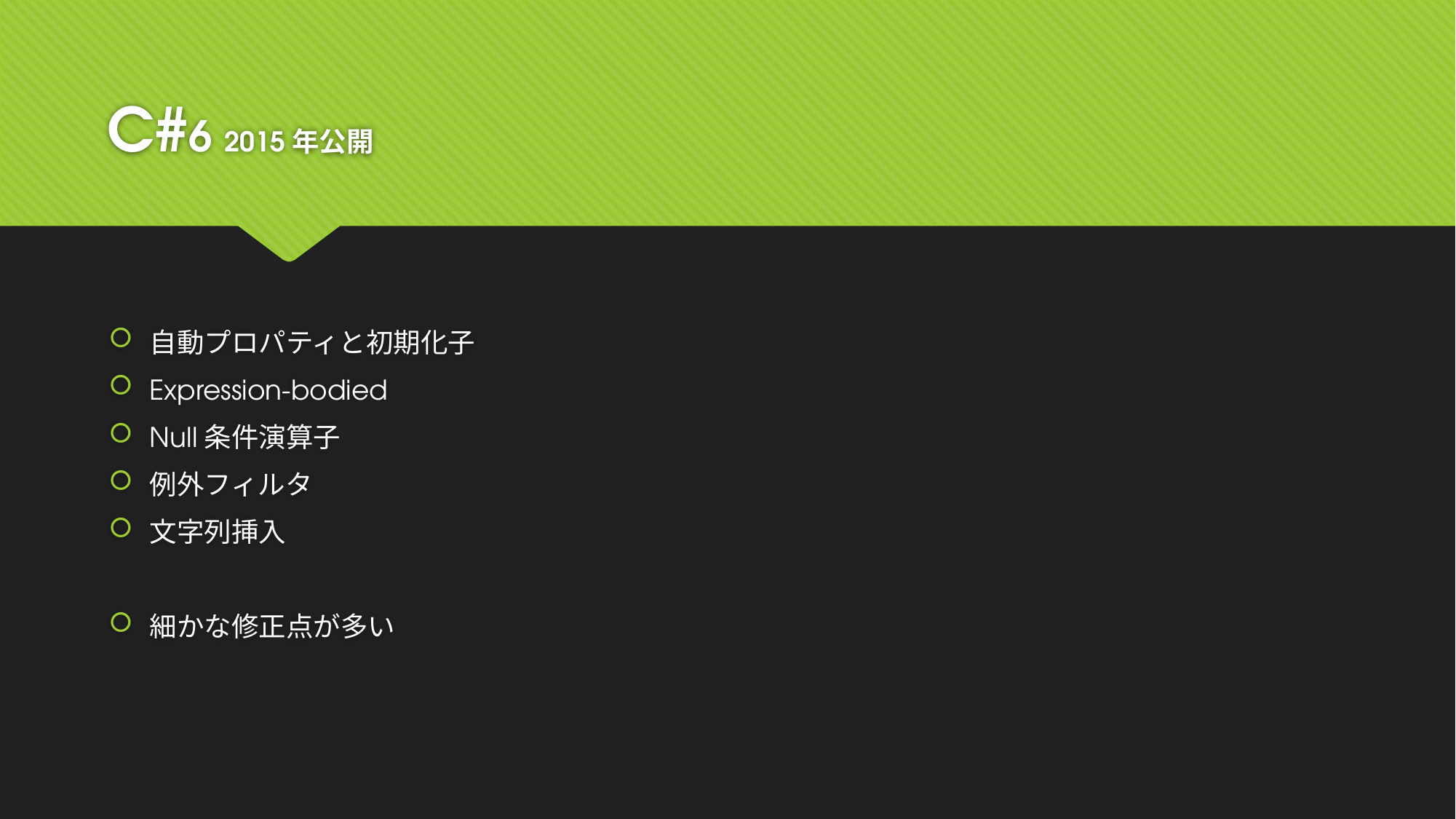

# C#6 2015年公開
自動プロパティと初期化子
Expression-bodied
Null条件演算子
例外フィルタ
文字列挿入

細かな修正点が多い